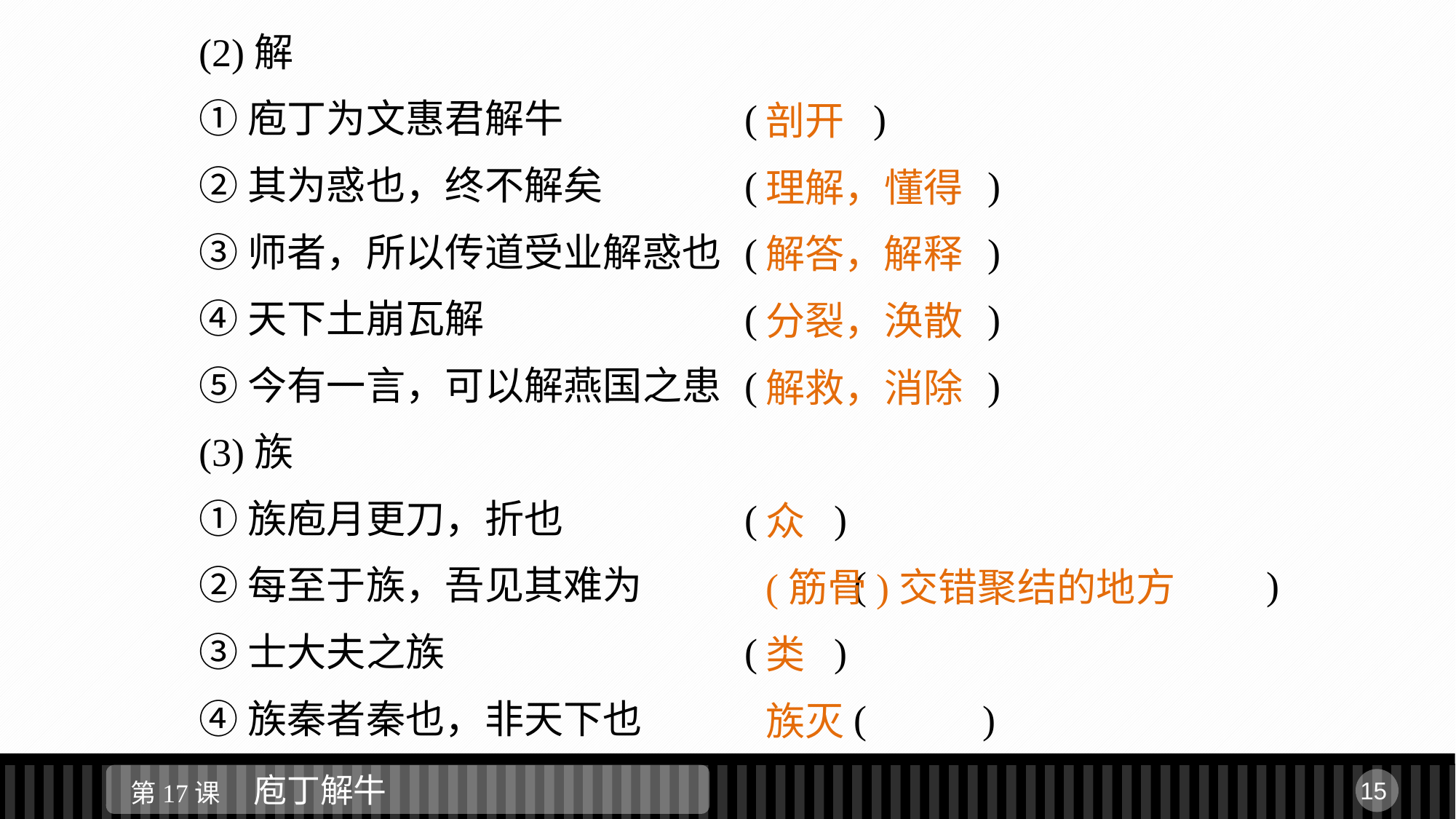

(2)解
①庖丁为文惠君解牛		(　  　)
②其为惑也，终不解矣		(　　      　　)
③师者，所以传道受业解惑也	(　　　　      )
④天下土崩瓦解			(　　　　      )
⑤今有一言，可以解燕国之患	(　　　　      )
(3)族
①族庖月更刀，折也		(　  )
②每至于族，吾见其难为		(　　                         　　)
③士大夫之族				(　  )
④族秦者秦也，非天下也		(　　  )
剖开
理解，懂得
解答，解释
分裂，涣散
解救，消除

众
(筋骨)交错聚结的地方
类
族灭